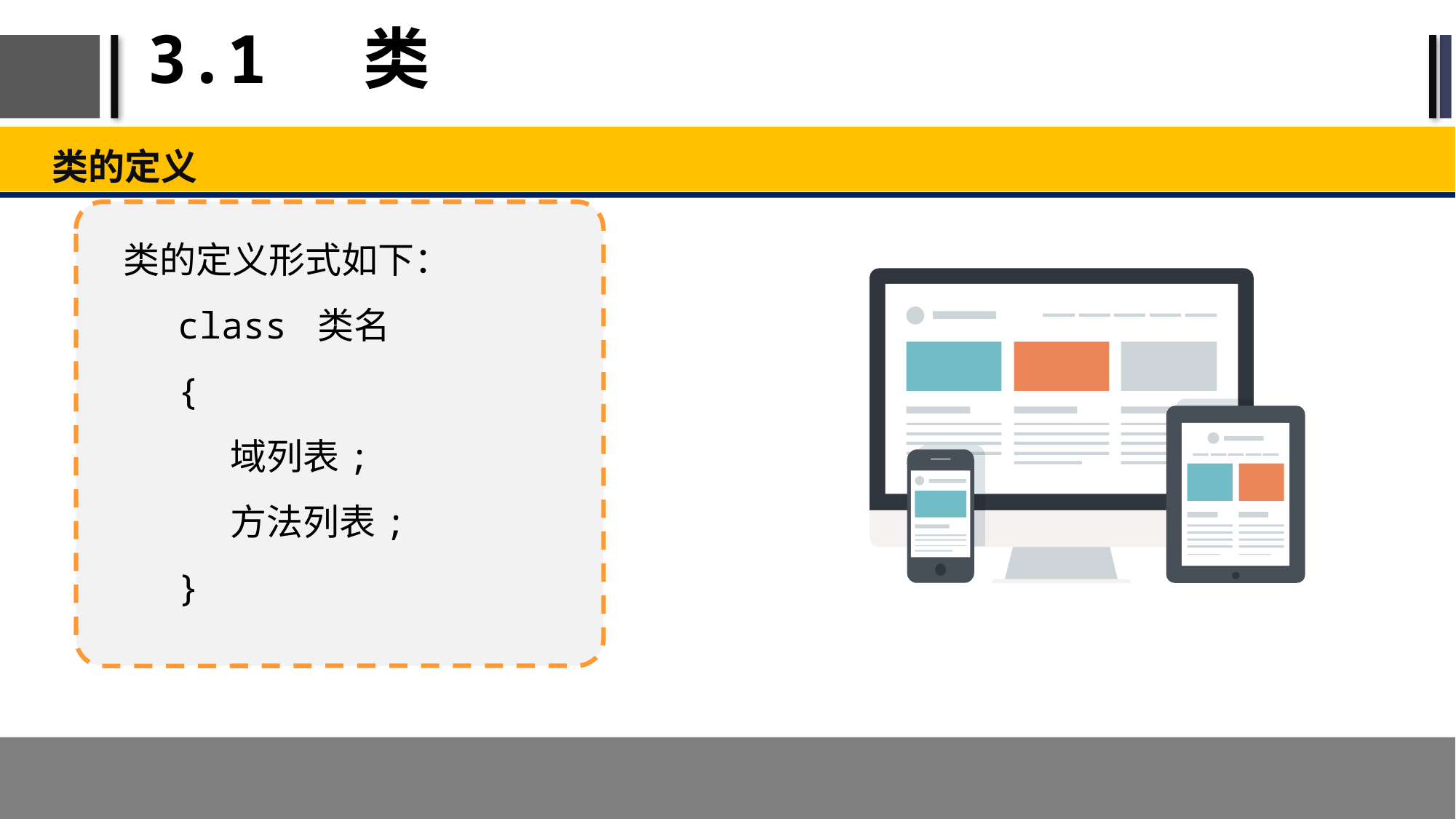

# 3.1  类

类的定义

类的定义形式如下：
class 类名
{
域列表;
方法列表;
}